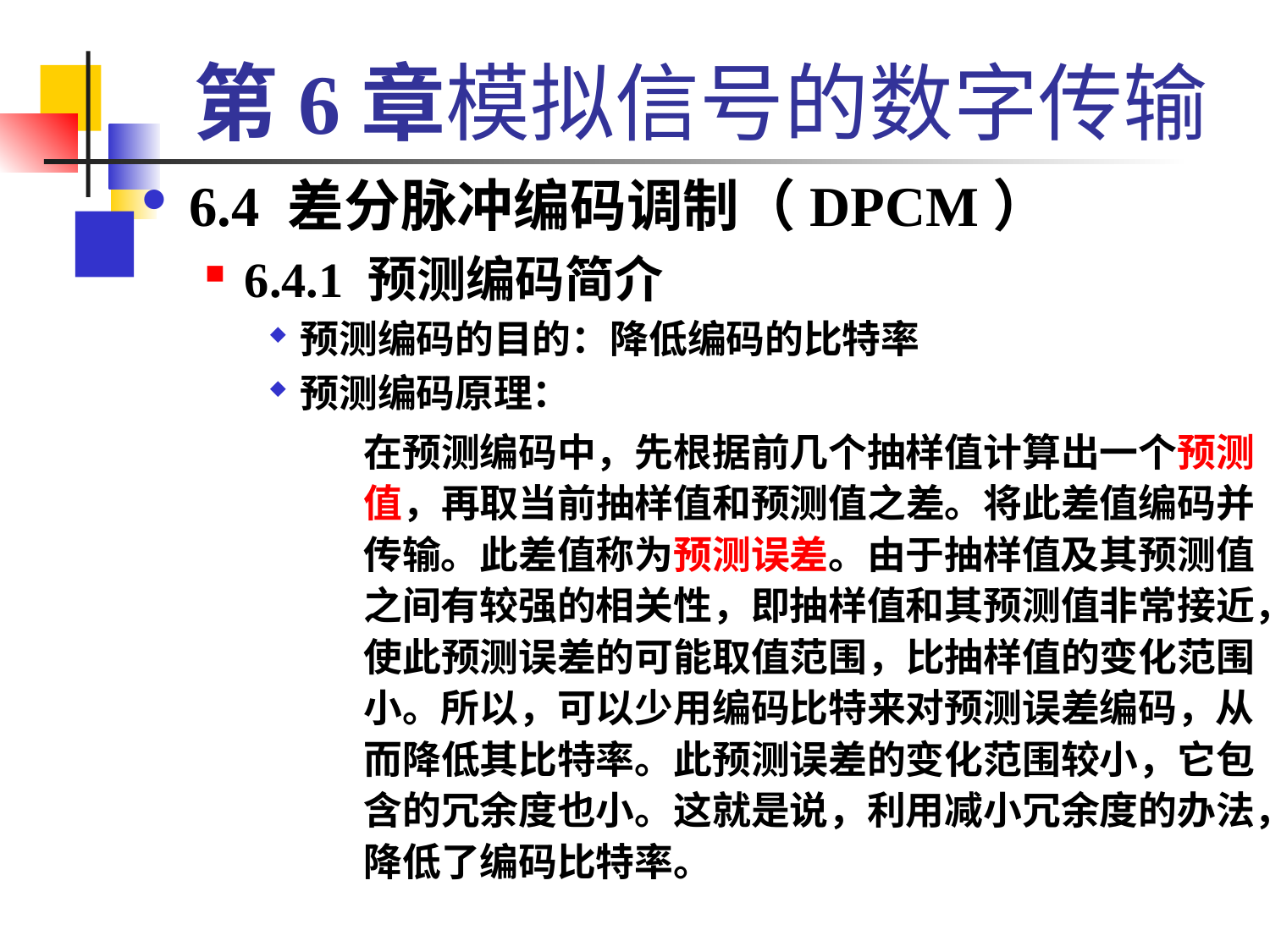

# 第6章模拟信号的数字传输
6.4 差分脉冲编码调制（DPCM）
6.4.1 预测编码简介
预测编码的目的：降低编码的比特率
预测编码原理：
	在预测编码中，先根据前几个抽样值计算出一个预测值，再取当前抽样值和预测值之差。将此差值编码并传输。此差值称为预测误差。由于抽样值及其预测值之间有较强的相关性，即抽样值和其预测值非常接近，使此预测误差的可能取值范围，比抽样值的变化范围小。所以，可以少用编码比特来对预测误差编码，从而降低其比特率。此预测误差的变化范围较小，它包含的冗余度也小。这就是说，利用减小冗余度的办法，降低了编码比特率。
74